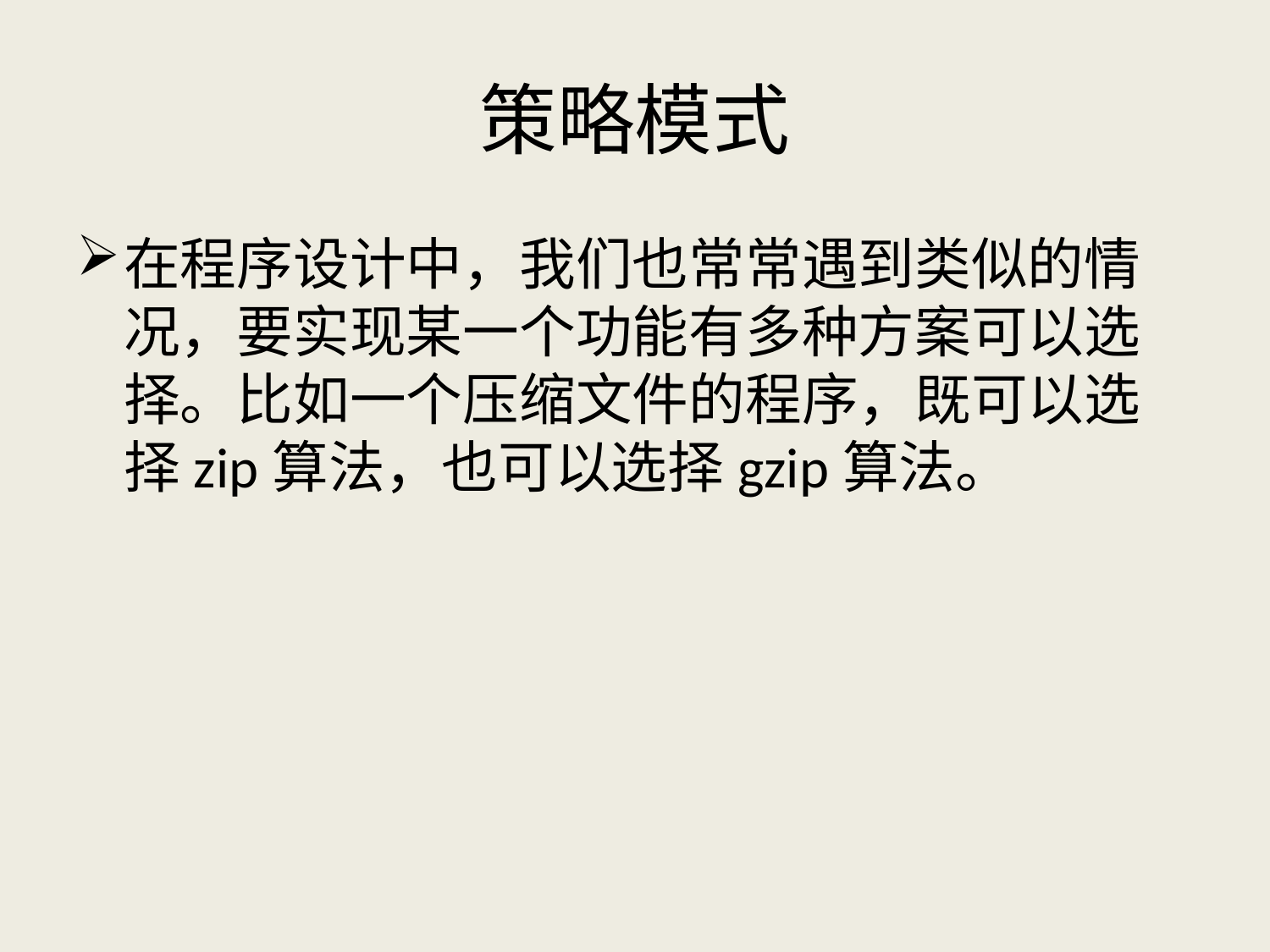

# 策略模式
在程序设计中，我们也常常遇到类似的情况，要实现某一个功能有多种方案可以选择。比如一个压缩文件的程序，既可以选择zip算法，也可以选择gzip算法。